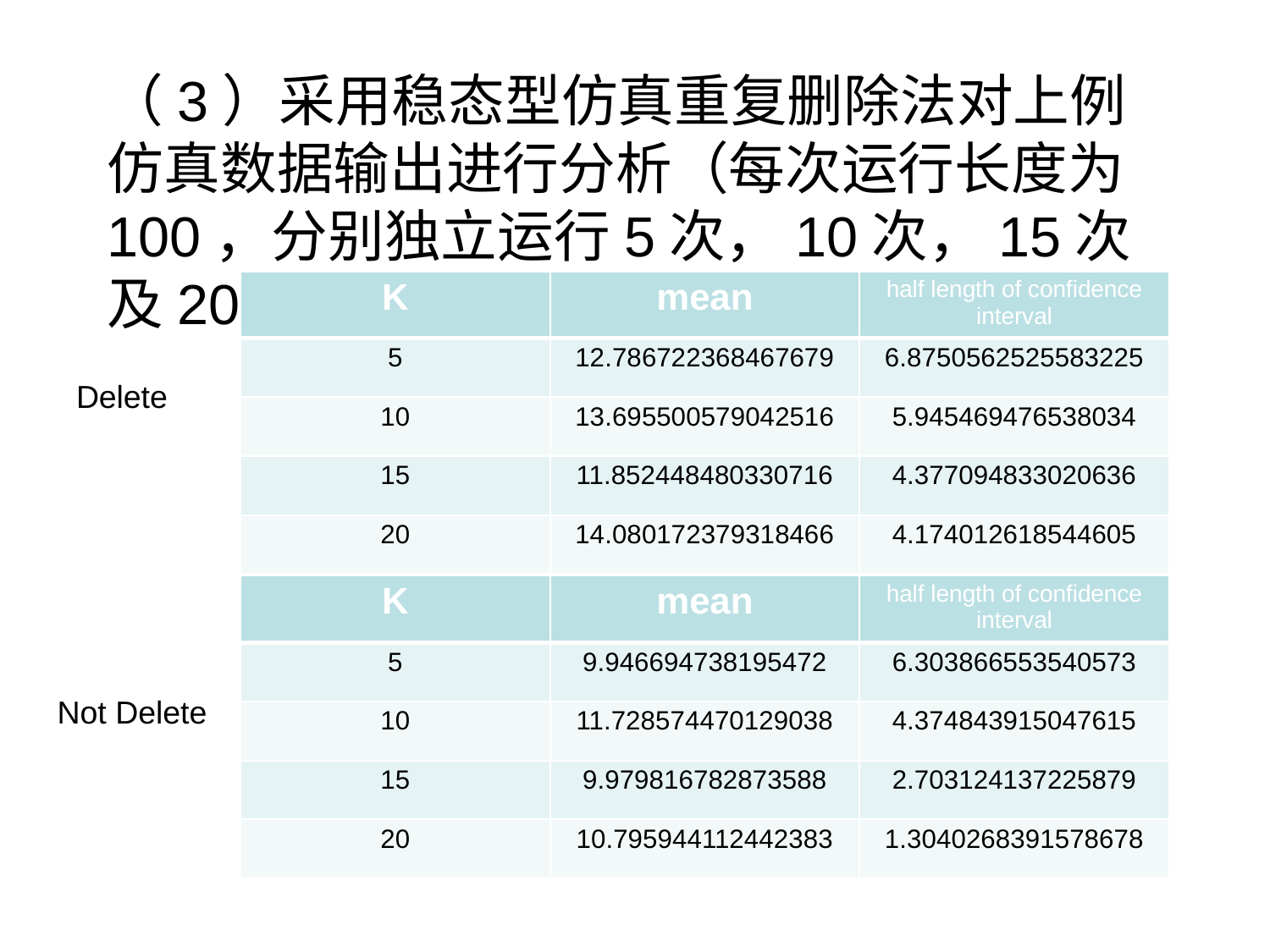

（3）采用稳态型仿真重复删除法对上例仿真数据输出进行分析（每次运行长度为100，分别独立运行5次，10次，15次及20次）。

| K | mean | half length of confidence interval |
| --- | --- | --- |
| 5 | 12.786722368467679 | 6.8750562525583225 |
| 10 | 13.695500579042516 | 5.945469476538034 |
| 15 | 11.852448480330716 | 4.377094833020636 |
| 20 | 14.080172379318466 | 4.174012618544605 |
Delete
| K | mean | half length of confidence interval |
| --- | --- | --- |
| 5 | 9.946694738195472 | 6.303866553540573 |
| 10 | 11.728574470129038 | 4.374843915047615 |
| 15 | 9.979816782873588 | 2.703124137225879 |
| 20 | 10.795944112442383 | 1.3040268391578678 |
Not Delete